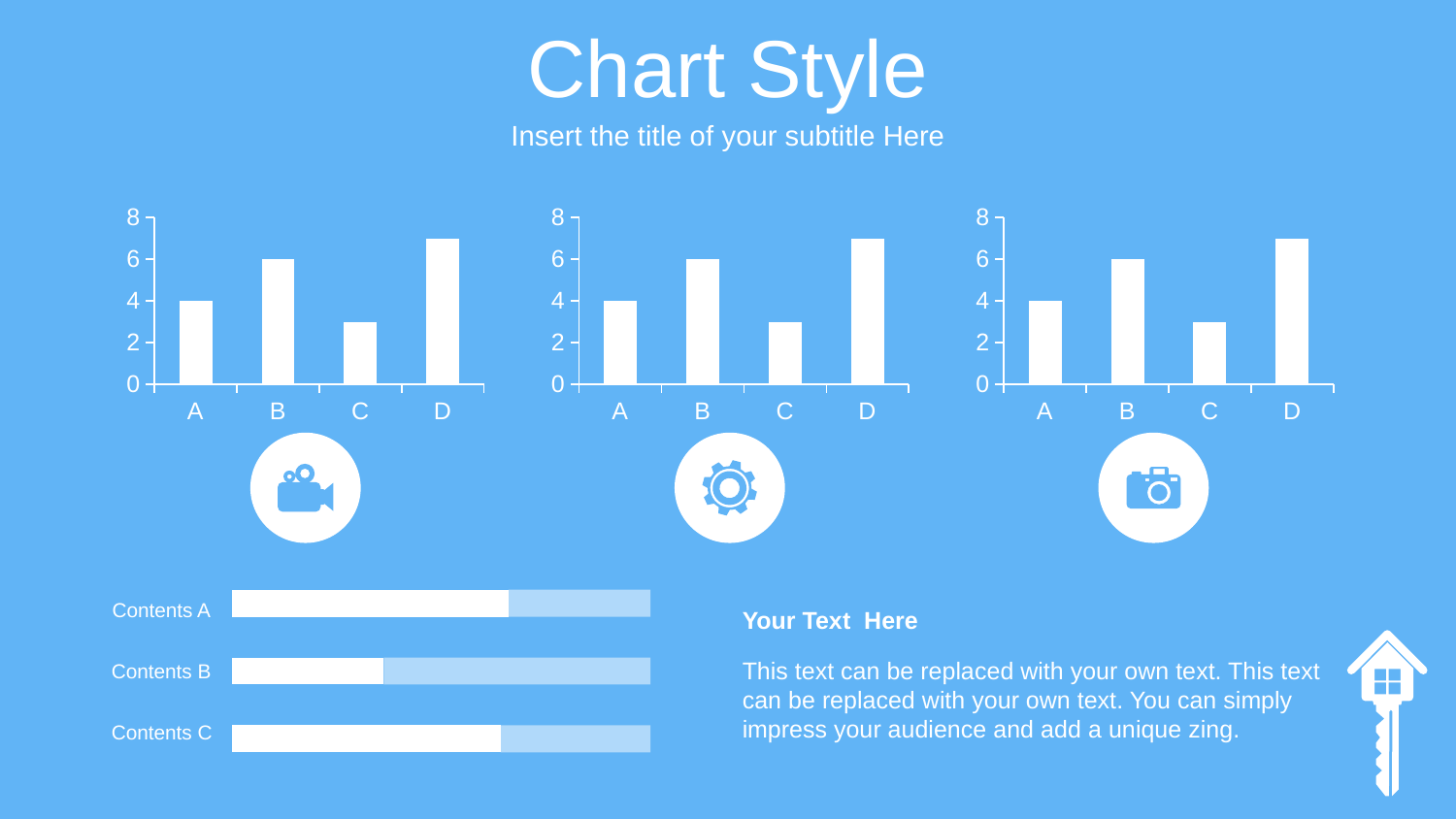

Chart Style
Insert the title of your subtitle Here

### Chart

| Category | Series 1 |
|---|---|
| A | 4.0 |
| B | 6.0 |
| C | 3.0 |
| D | 7.0 |

### Chart

| Category | Series 1 |
|---|---|
| A | 4.0 |
| B | 6.0 |
| C | 3.0 |
| D | 7.0 |

### Chart

| Category | Series 1 |
|---|---|
| A | 4.0 |
| B | 6.0 |
| C | 3.0 |
| D | 7.0 |

### Chart

| Category | 계열 1 | 계열 2 |  2 |
|---|---|---|---|
| 1 | 4.3 | 2.4 | 0.0 |
| 2 | 2.5 | 4.4 | 0.0 |
| 3 | 3.5 | 1.8 | 0.0 |
Contents A
Contents B
Contents C
Your Text  Here
This text can be replaced with your own text. This text can be replaced with your own text. You can simply impress your audience and add a unique zing.